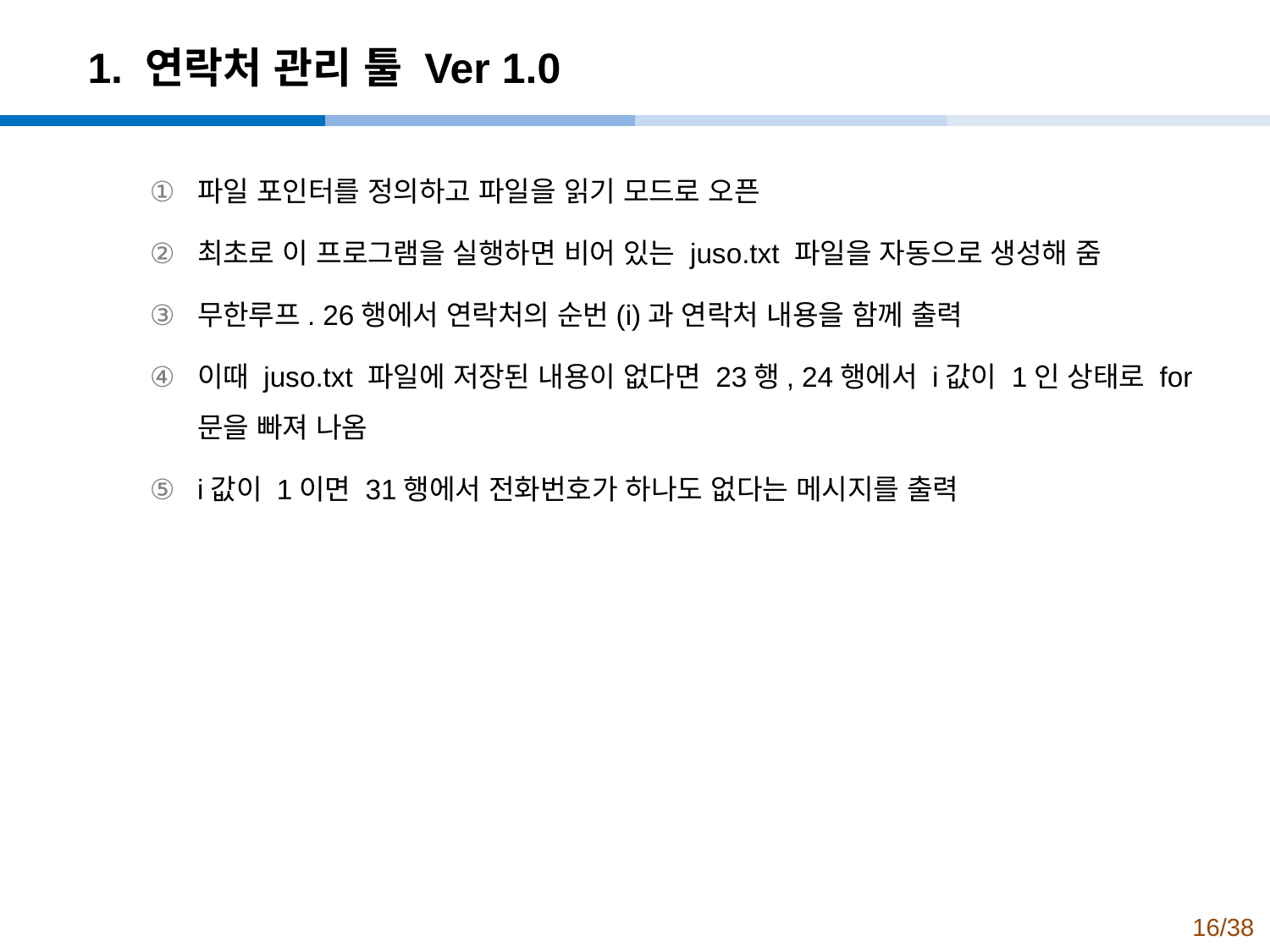

# 1. 연락처 관리 툴 Ver 1.0
파일 포인터를 정의하고 파일을 읽기 모드로 오픈
최초로 이 프로그램을 실행하면 비어 있는 juso.txt 파일을 자동으로 생성해 줌
무한루프. 26행에서 연락처의 순번(i)과 연락처 내용을 함께 출력
이때 juso.txt 파일에 저장된 내용이 없다면 23행, 24행에서 i값이 1인 상태로 for문을 빠져 나옴
i값이 1이면 31행에서 전화번호가 하나도 없다는 메시지를 출력